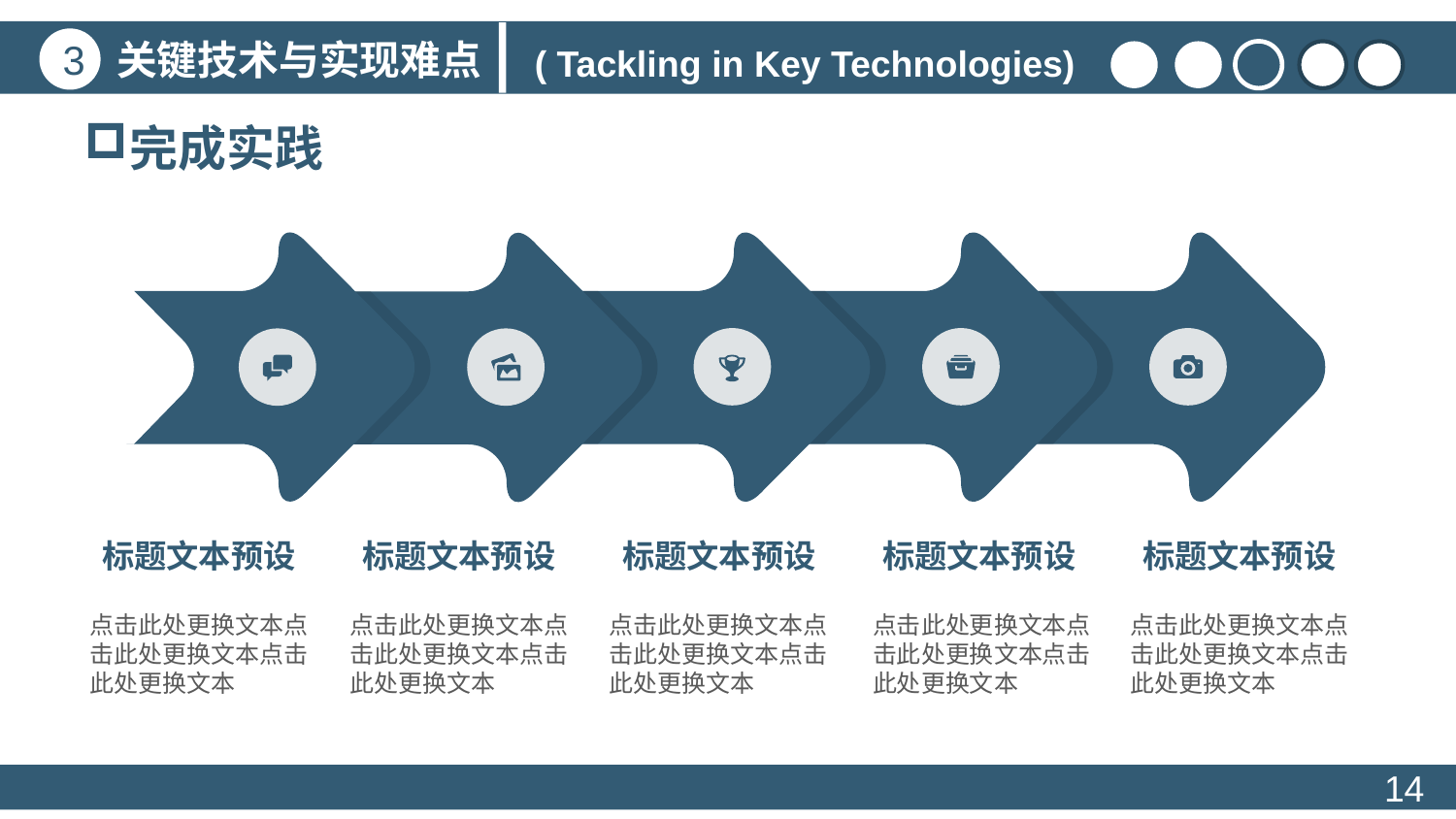

关键技术与实现难点
3
( Tackling in Key Technologies)
完成实践

标题文本预设
点击此处更换文本点击此处更换文本点击此处更换文本
标题文本预设
点击此处更换文本点击此处更换文本点击此处更换文本
标题文本预设
点击此处更换文本点击此处更换文本点击此处更换文本
标题文本预设
点击此处更换文本点击此处更换文本点击此处更换文本
标题文本预设
点击此处更换文本点击此处更换文本点击此处更换文本
14